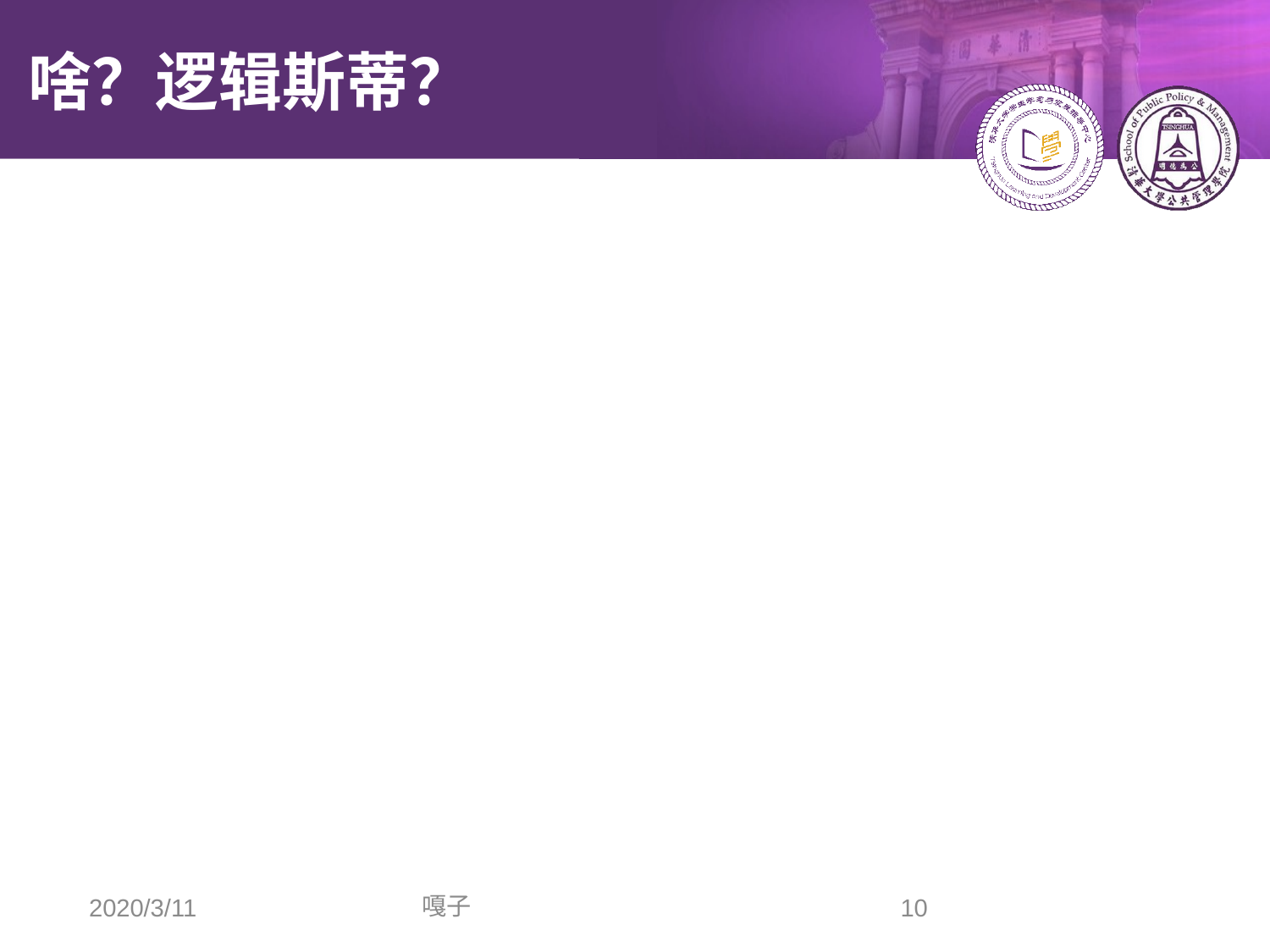

logistics
# 啥？逻辑斯蒂？
regression/
logit

阿耨多罗三藐三菩提——音译（鸠摩罗什）
无上正等正觉
log
of
it
2020/3/11
嘎子
10